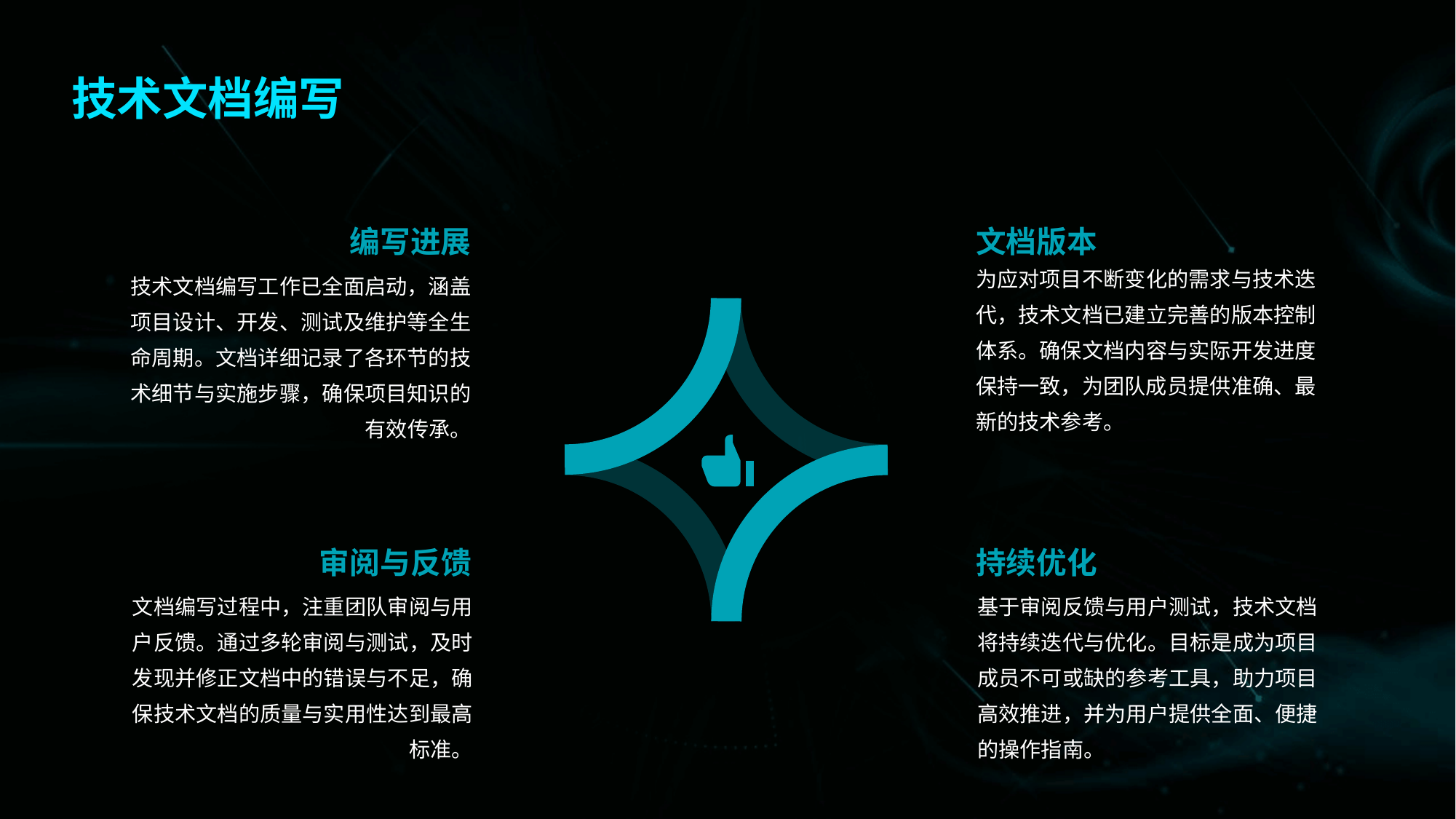

技术文档编写

编写进展
文档版本
为应对项目不断变化的需求与技术迭代，技术文档已建立完善的版本控制体系。确保文档内容与实际开发进度保持一致，为团队成员提供准确、最新的技术参考。
技术文档编写工作已全面启动，涵盖项目设计、开发、测试及维护等全生命周期。文档详细记录了各环节的技术细节与实施步骤，确保项目知识的有效传承。

审阅与反馈
持续优化
文档编写过程中，注重团队审阅与用户反馈。通过多轮审阅与测试，及时发现并修正文档中的错误与不足，确保技术文档的质量与实用性达到最高标准。
基于审阅反馈与用户测试，技术文档将持续迭代与优化。目标是成为项目成员不可或缺的参考工具，助力项目高效推进，并为用户提供全面、便捷的操作指南。